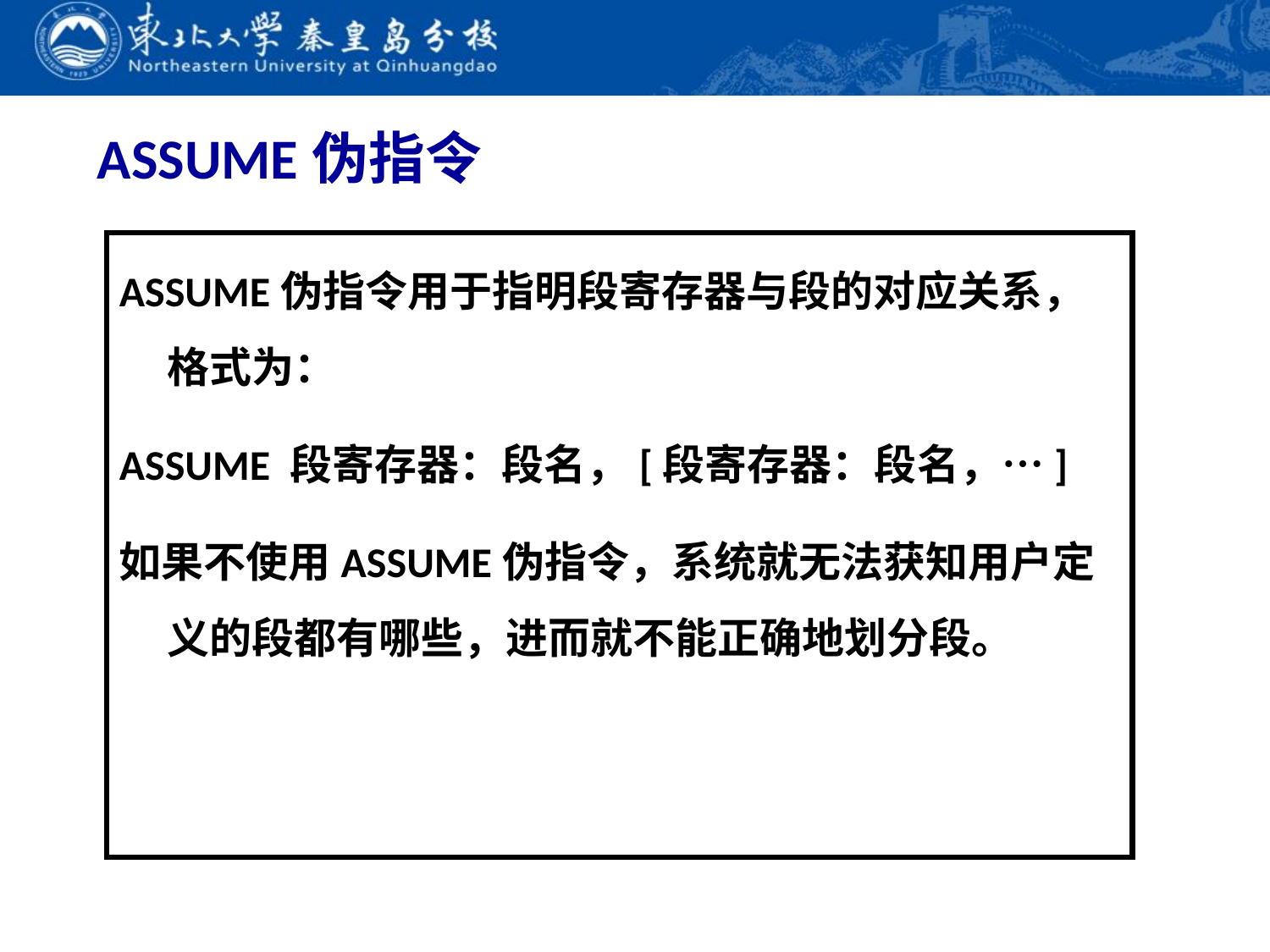

# ASSUME伪指令
ASSUME伪指令用于指明段寄存器与段的对应关系，格式为：
ASSUME 段寄存器：段名，[段寄存器：段名，…]
如果不使用ASSUME伪指令，系统就无法获知用户定义的段都有哪些，进而就不能正确地划分段。